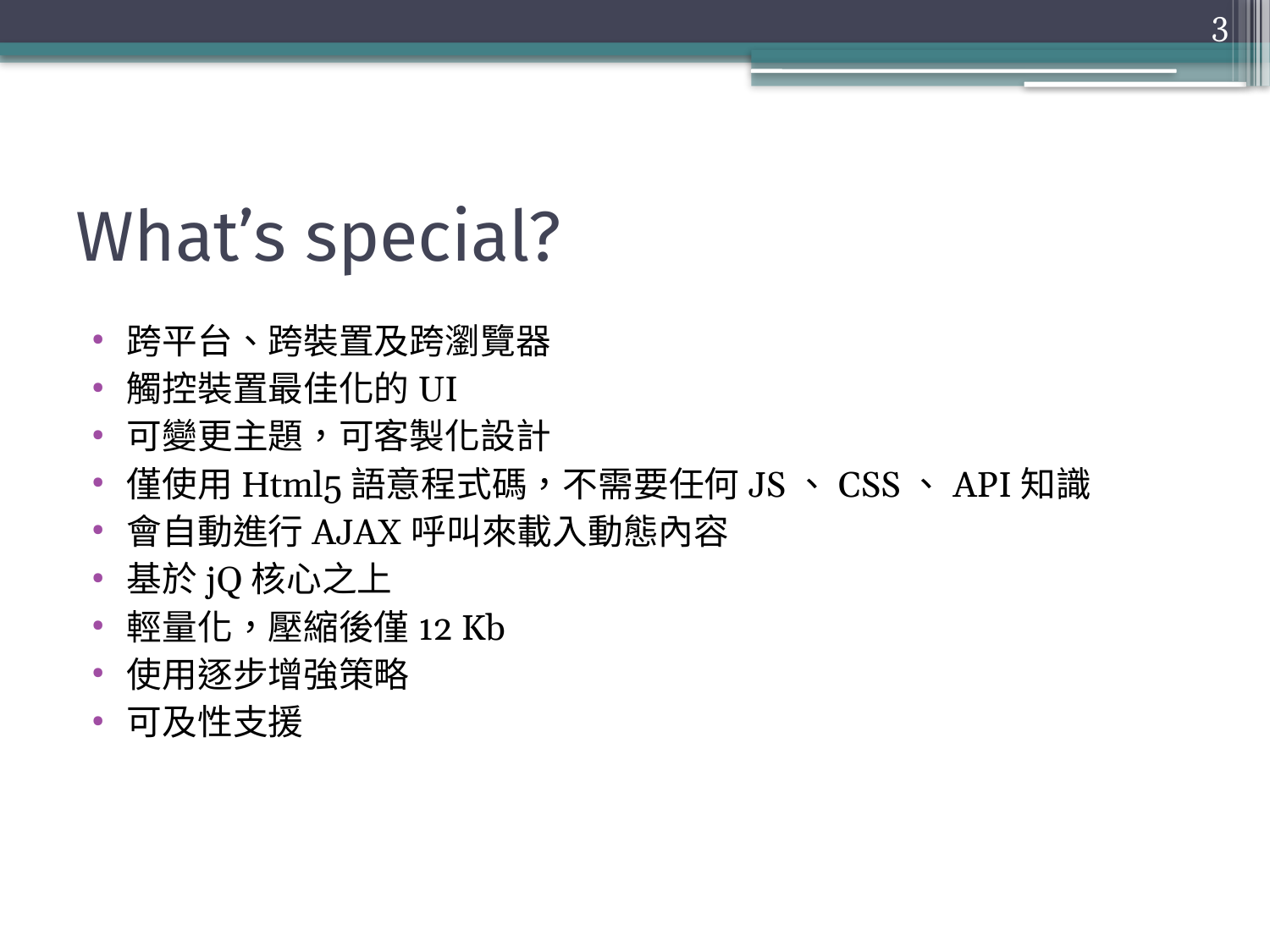

3
# What’s special?
跨平台、跨裝置及跨瀏覽器
觸控裝置最佳化的UI
可變更主題，可客製化設計
僅使用Html5語意程式碼，不需要任何JS、CSS、API知識
會自動進行AJAX呼叫來載入動態內容
基於jQ核心之上
輕量化，壓縮後僅12 Kb
使用逐步增強策略
可及性支援